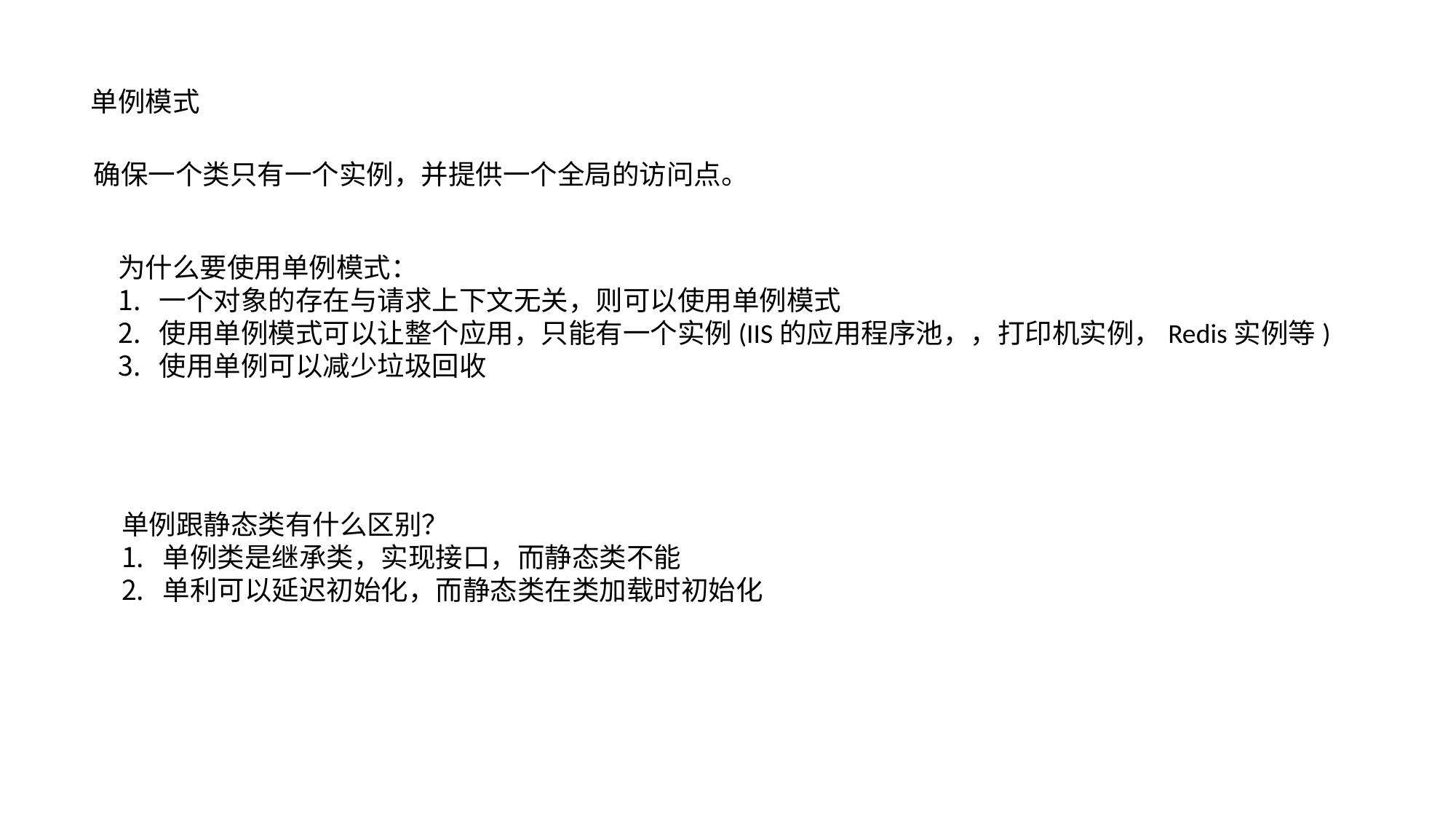

单例模式
确保一个类只有一个实例，并提供一个全局的访问点。
为什么要使用单例模式：
一个对象的存在与请求上下文无关，则可以使用单例模式
使用单例模式可以让整个应用，只能有一个实例(IIS的应用程序池，，打印机实例，Redis实例等)
使用单例可以减少垃圾回收
单例跟静态类有什么区别？
单例类是继承类，实现接口，而静态类不能
单利可以延迟初始化，而静态类在类加载时初始化